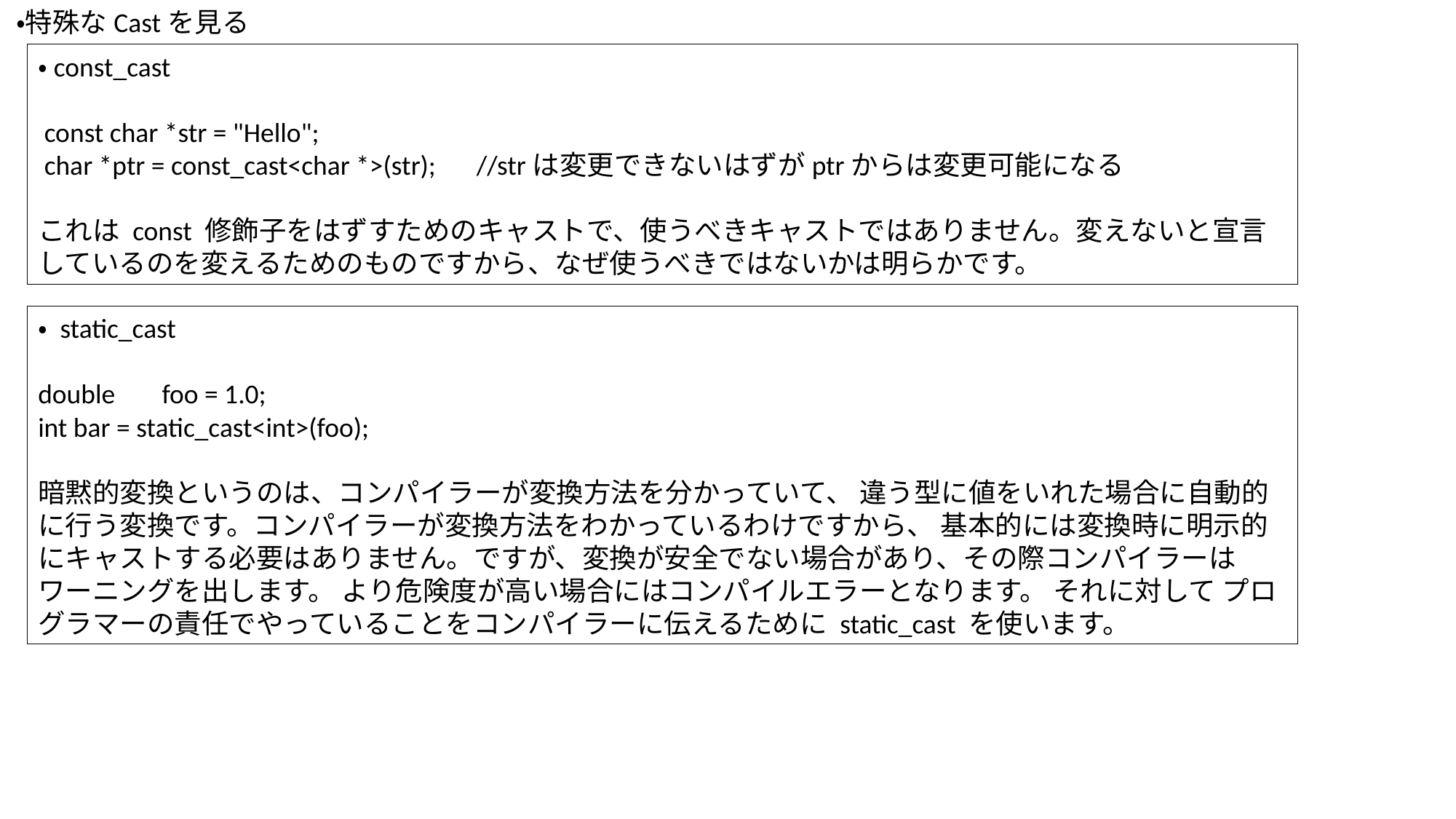

・特殊なCastを見る
・const_cast

 const char *str = "Hello";
 char *ptr = const_cast<char *>(str);　//strは変更できないはずがptrからは変更可能になる

これは const 修飾子をはずすためのキャストで、使うべきキャストではありません。変えないと宣言しているのを変えるためのものですから、なぜ使うべきではないかは明らかです。
・ static_cast

double 　foo = 1.0;
int bar = static_cast<int>(foo);

暗黙的変換というのは、コンパイラーが変換方法を分かっていて、 違う型に値をいれた場合に自動的に行う変換です。コンパイラーが変換方法をわかっているわけですから、 基本的には変換時に明示的にキャストする必要はありません。ですが、変換が安全でない場合があり、その際コンパイラーはワーニングを出します。 より危険度が高い場合にはコンパイルエラーとなります。 それに対して プログラマーの責任でやっていることをコンパイラーに伝えるために static_cast を使います。